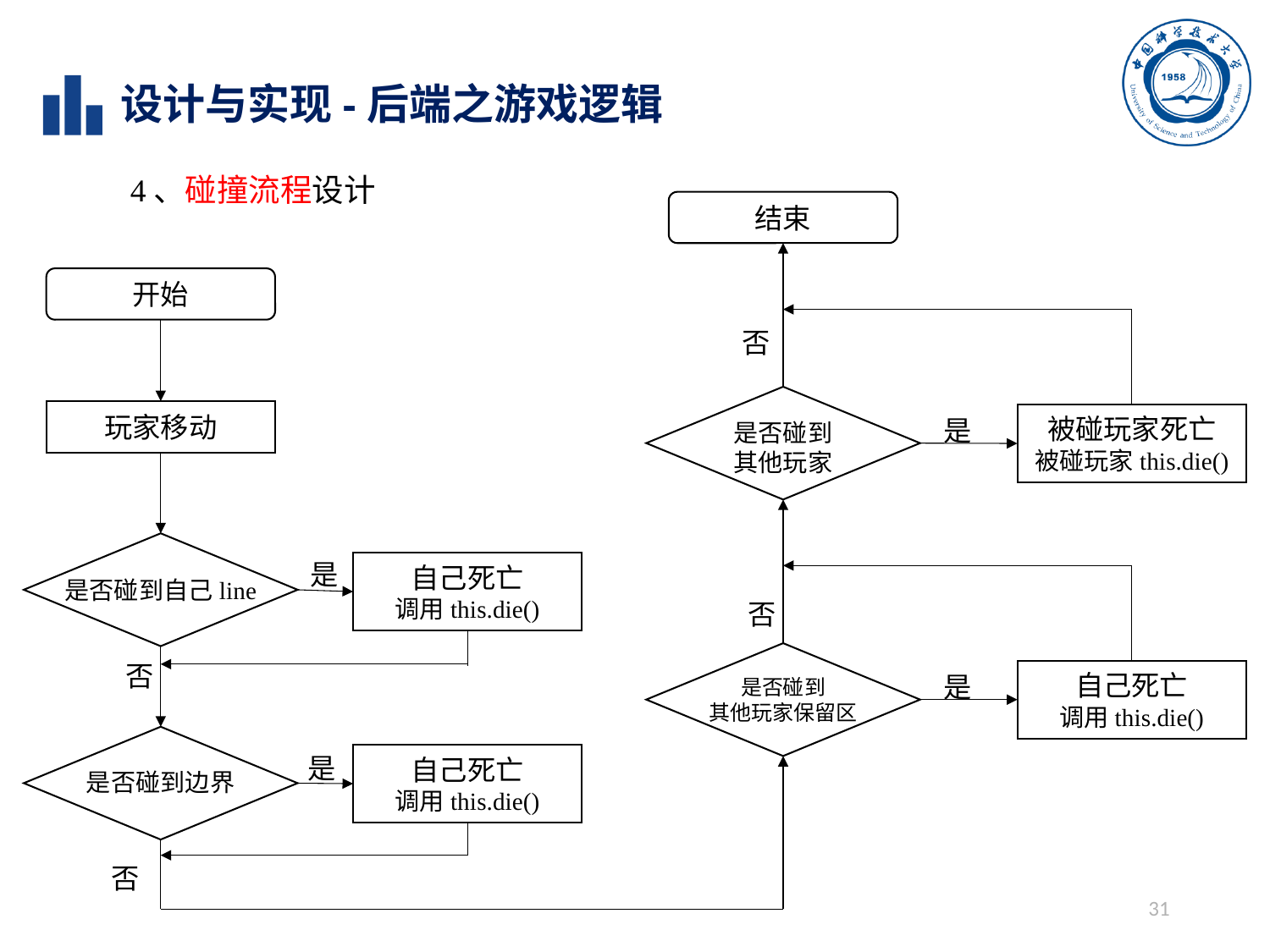

设计与实现-后端之游戏逻辑
4、碰撞流程设计
结束
开始
否

玩家移动
被碰玩家死亡
被碰玩家this.die()
是
是否碰到
其他玩家

是
自己死亡
调用this.die()
是否碰到自己line
否

否
自己死亡
调用this.die()
是
是否碰到
其他玩家保留区

是
自己死亡
调用this.die()
是否碰到边界
否
31